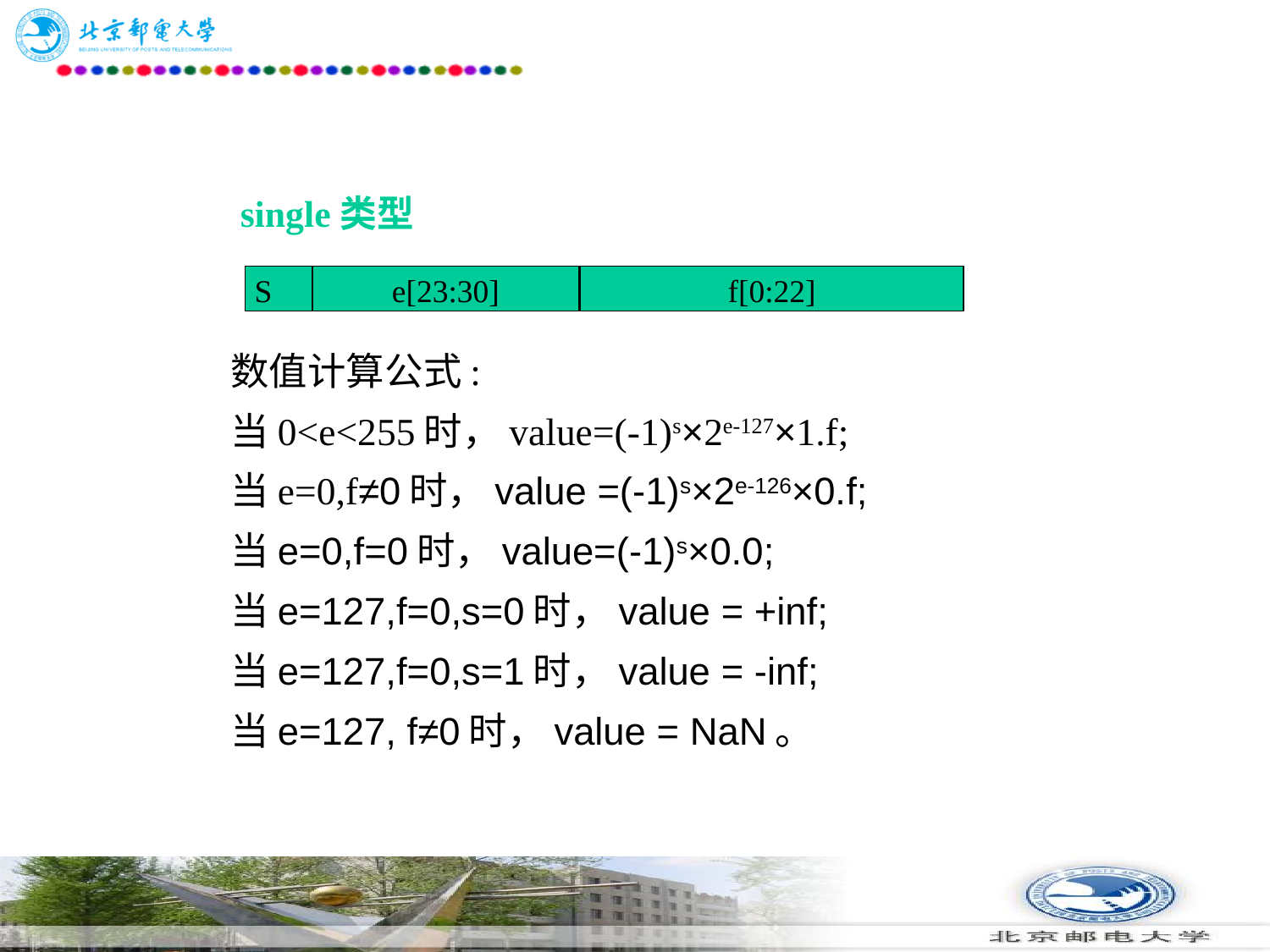

single类型

S
e[23:30]
f[0:22]
# 数值计算公式: 当0<e<255时，value=(-1)s×2e-127×1.f; 当e=0,f≠0时，value =(-1)s×2e-126×0.f; 当e=0,f=0时，value=(-1)s×0.0; 当e=127,f=0,s=0时，value = +inf; 当e=127,f=0,s=1时，value = -inf; 当e=127, f≠0时，value = NaN。